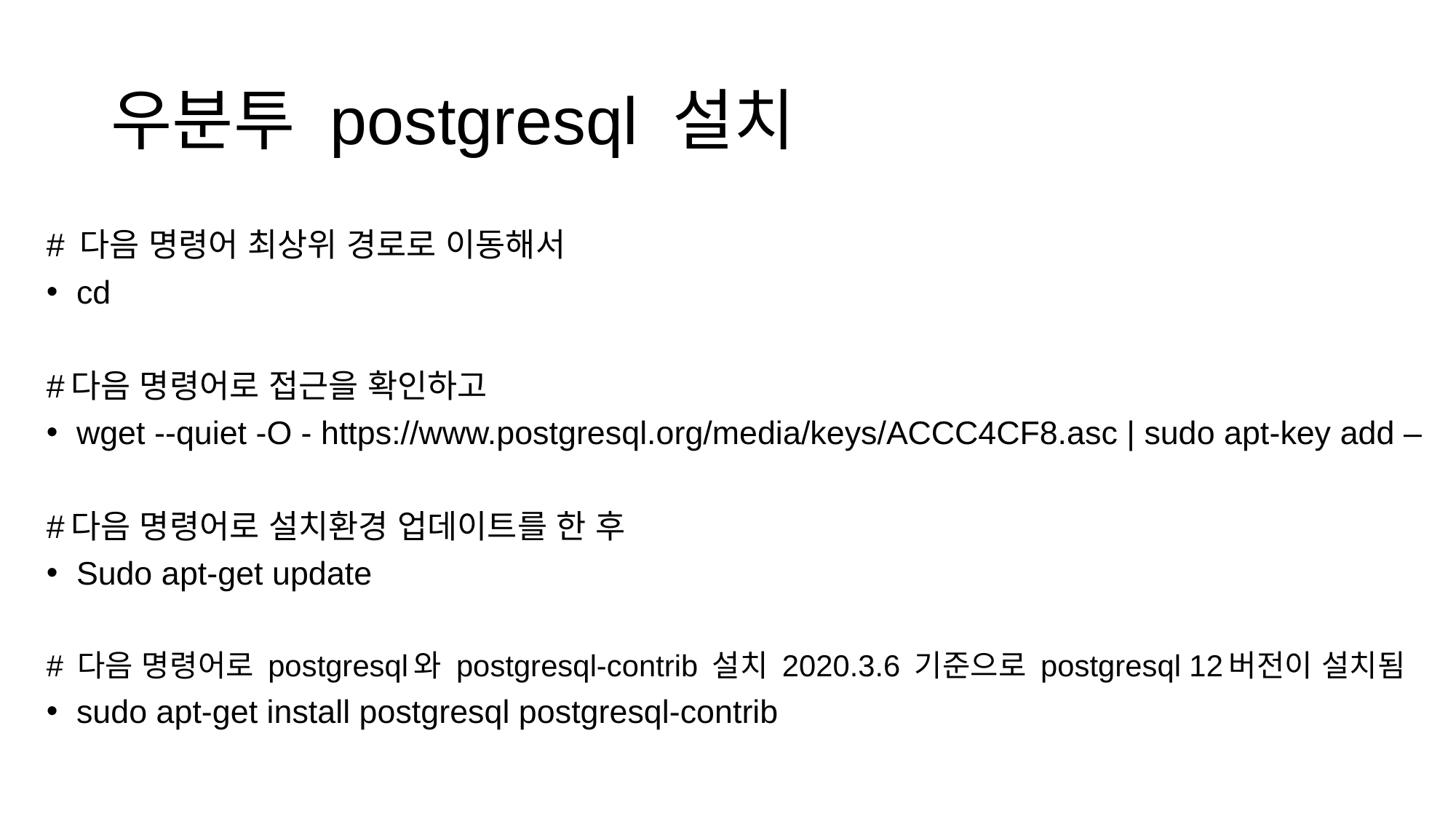

# 우분투 postgresql 설치
# 다음 명령어 최상위 경로로 이동해서
cd

#다음 명령어로 접근을 확인하고
wget --quiet -O - https://www.postgresql.org/media/keys/ACCC4CF8.asc | sudo apt-key add –

#다음 명령어로 설치환경 업데이트를 한 후
Sudo apt-get update

# 다음 명령어로 postgresql와 postgresql-contrib 설치 2020.3.6 기준으로 postgresql 12버전이 설치됨
sudo apt-get install postgresql postgresql-contrib